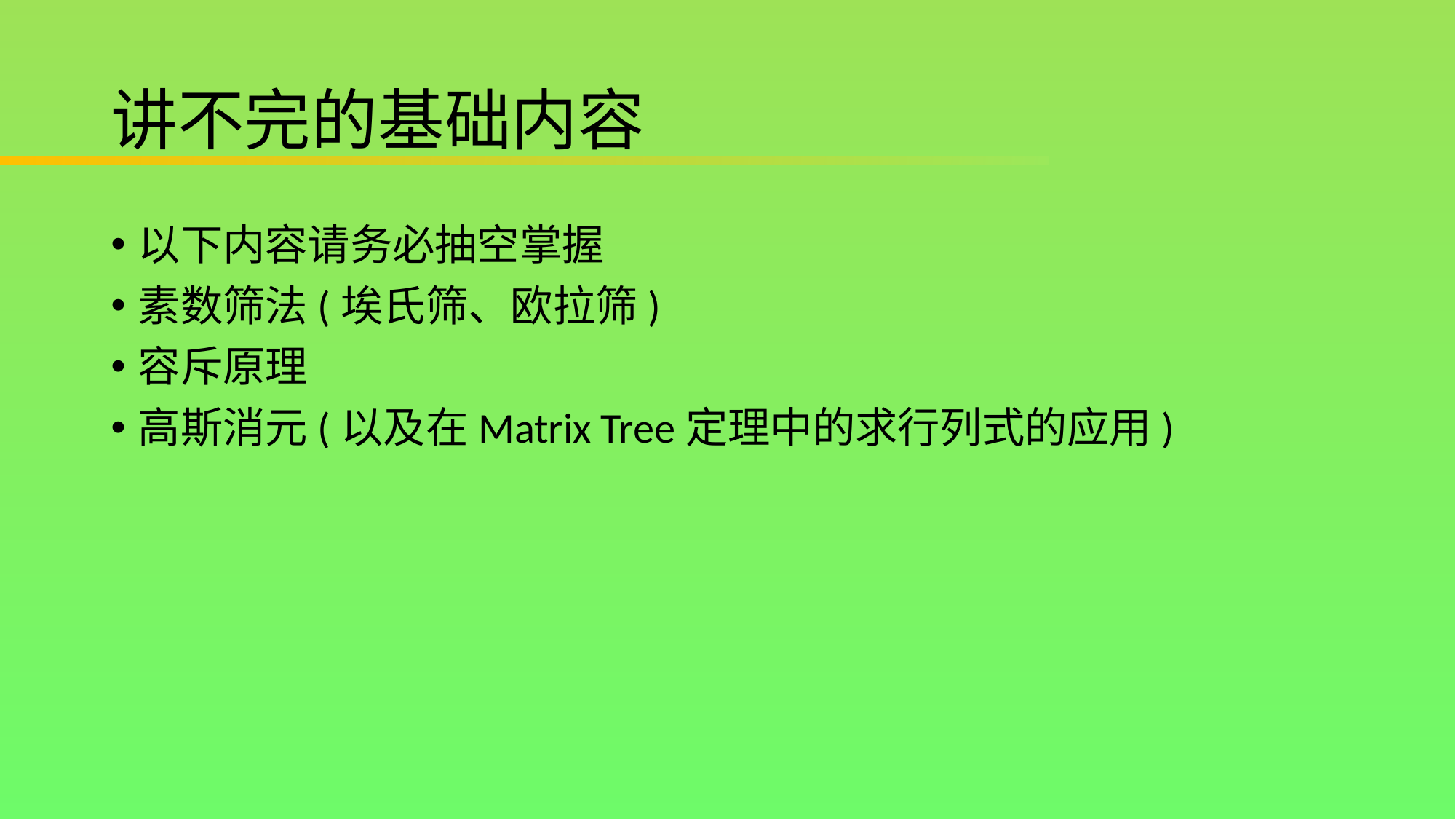

# 讲不完的基础内容
以下内容请务必抽空掌握
素数筛法(埃氏筛、欧拉筛)
容斥原理
高斯消元(以及在Matrix Tree定理中的求行列式的应用)